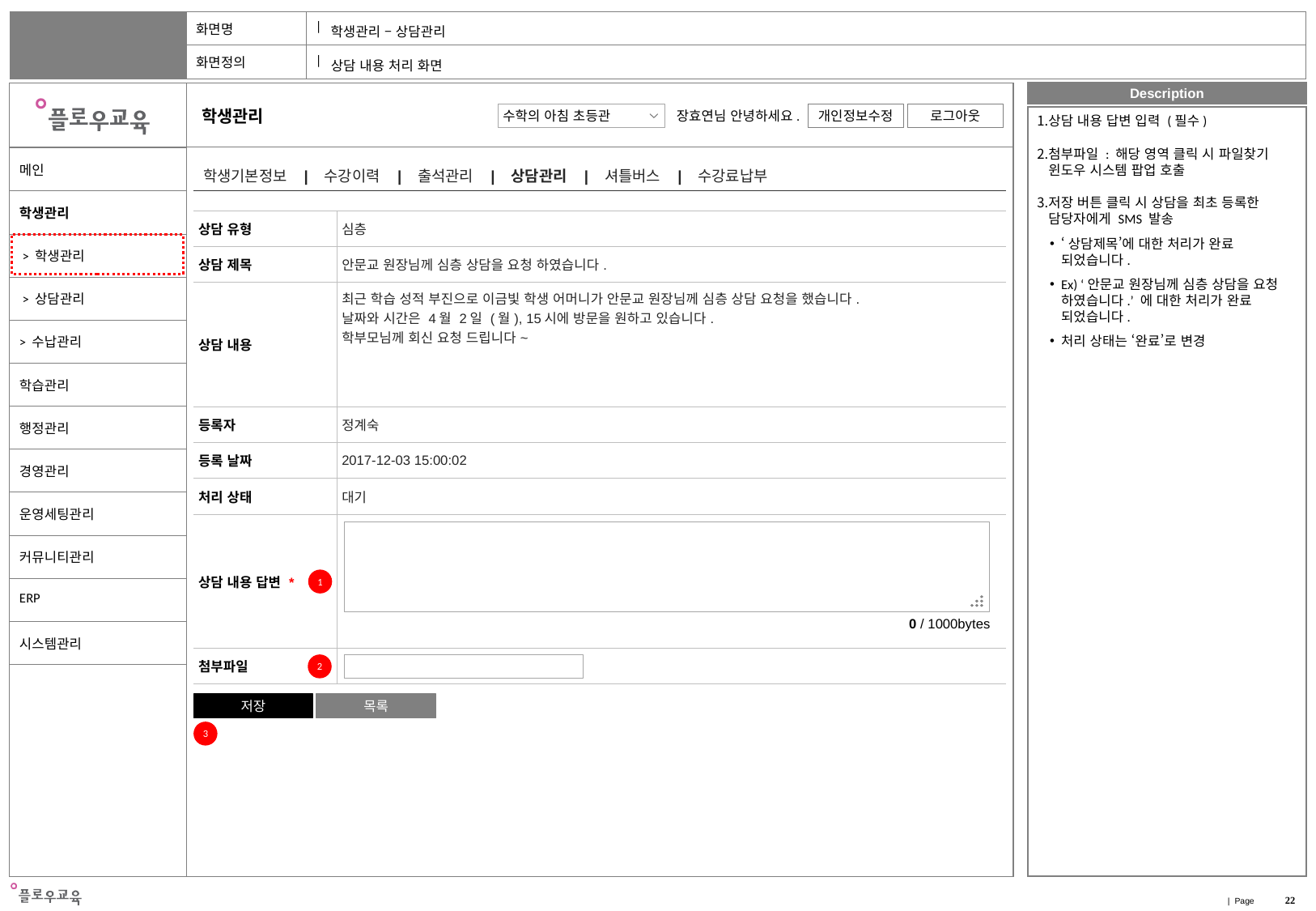

학생관리 – 상담관리
상담 내용 처리 화면
상담 내용 답변 입력 (필수)
첨부파일 : 해당 영역 클릭 시 파일찾기 윈도우 시스템 팝업 호출
저장 버튼 클릭 시 상담을 최초 등록한 담당자에게 SMS 발송
‘상담제목’에 대한 처리가 완료 되었습니다.
Ex) ‘안문교 원장님께 심층 상담을 요청 하였습니다.’ 에 대한 처리가 완료 되었습니다.
처리 상태는 ‘완료’로 변경
| 학생기본정보 | 수강이력 | 출석관리 | 상담관리 | 셔틀버스 | 수강료납부 |
| --- |
| 상담 유형 | 심층 |
| --- | --- |
| 상담 제목 | 안문교 원장님께 심층 상담을 요청 하였습니다. |
| 상담 내용 | 최근 학습 성적 부진으로 이금빛 학생 어머니가 안문교 원장님께 심층 상담 요청을 했습니다. 날짜와 시간은 4월 2일 (월), 15시에 방문을 원하고 있습니다. 학부모님께 회신 요청 드립니다~ |
| 등록자 | 정계숙 |
| 등록 날짜 | 2017-12-03 15:00:02 |
| 처리 상태 | 대기 |
| 상담 내용 답변 \* |  |
| 첨부파일 |  |

1
0 / 1000bytes
2

저장
목록
3
22